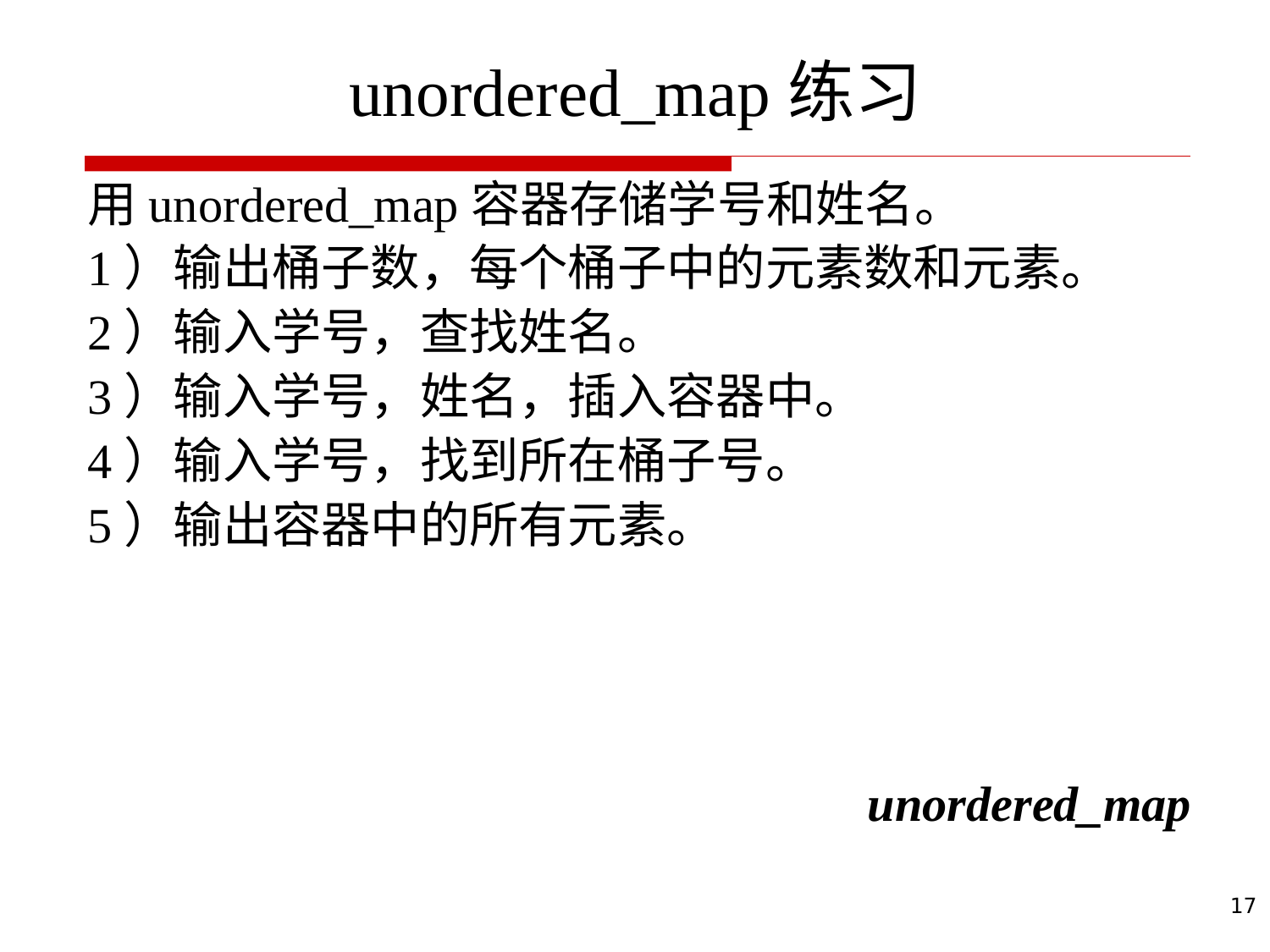

# unordered_map练习
用unordered_map容器存储学号和姓名。
1）输出桶子数，每个桶子中的元素数和元素。
2）输入学号，查找姓名。
3）输入学号，姓名，插入容器中。
4）输入学号，找到所在桶子号。
5）输出容器中的所有元素。

unordered_map
17